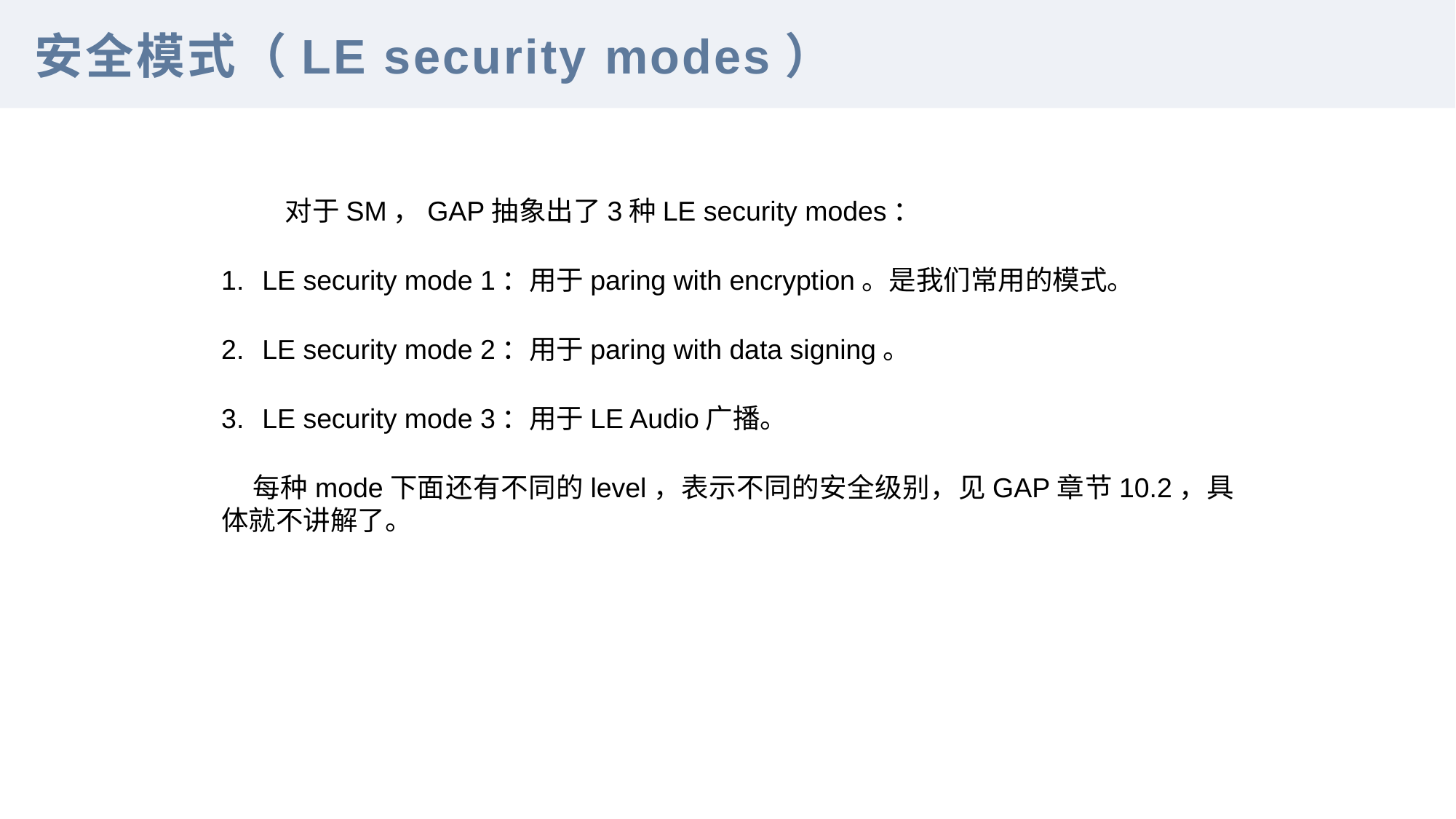

安全模式（LE security modes）
对于SM，GAP抽象出了3种LE security modes：
LE security mode 1：用于paring with encryption。是我们常用的模式。
LE security mode 2：用于paring with data signing。
LE security mode 3：用于LE Audio广播。
每种mode下面还有不同的level，表示不同的安全级别，见GAP章节10.2，具体就不讲解了。